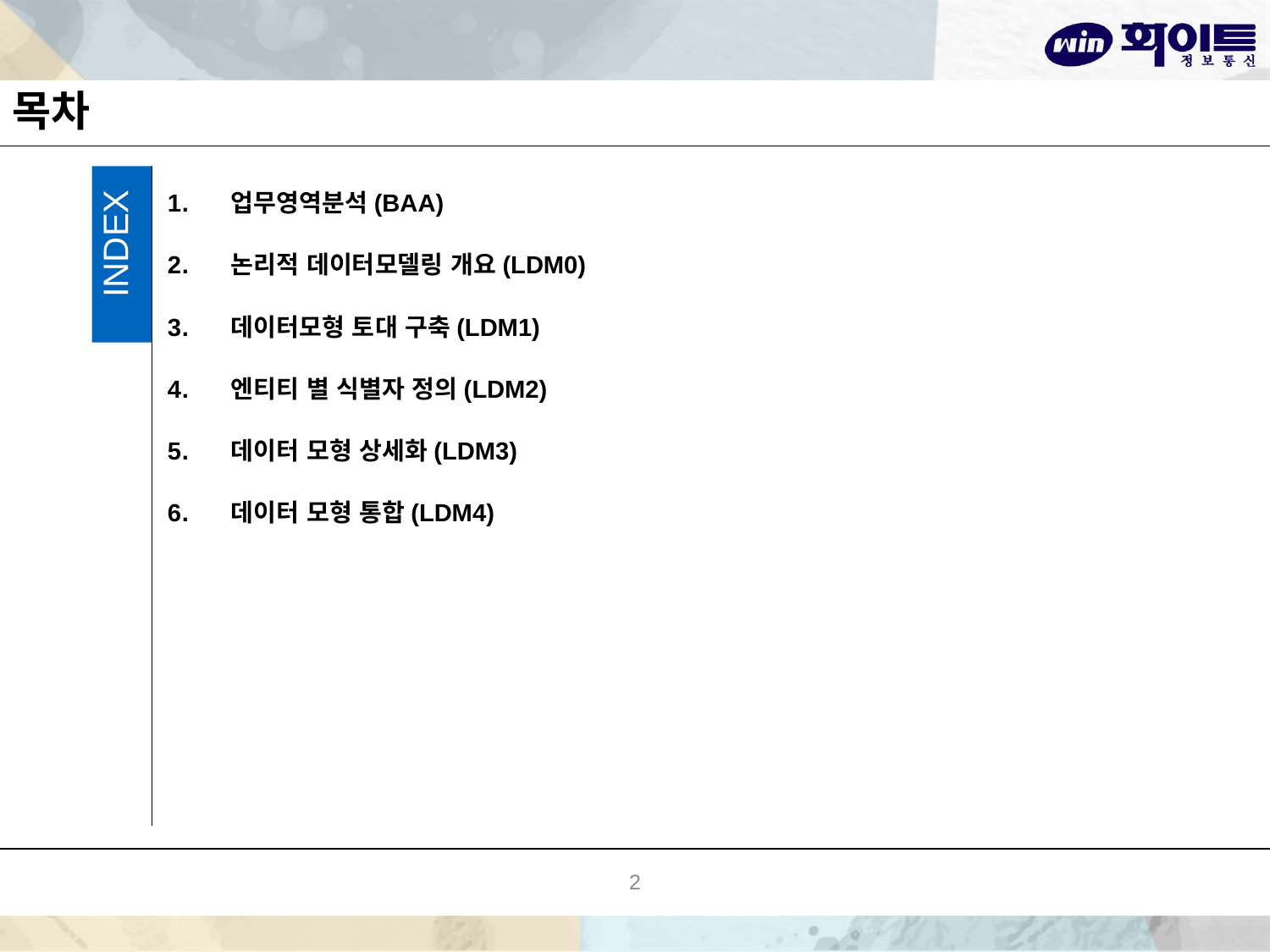

업무영역분석(BAA)
논리적 데이터모델링 개요(LDM0)
데이터모형 토대 구축(LDM1)
엔티티 별 식별자 정의(LDM2)
데이터 모형 상세화(LDM3)
데이터 모형 통합(LDM4)
2